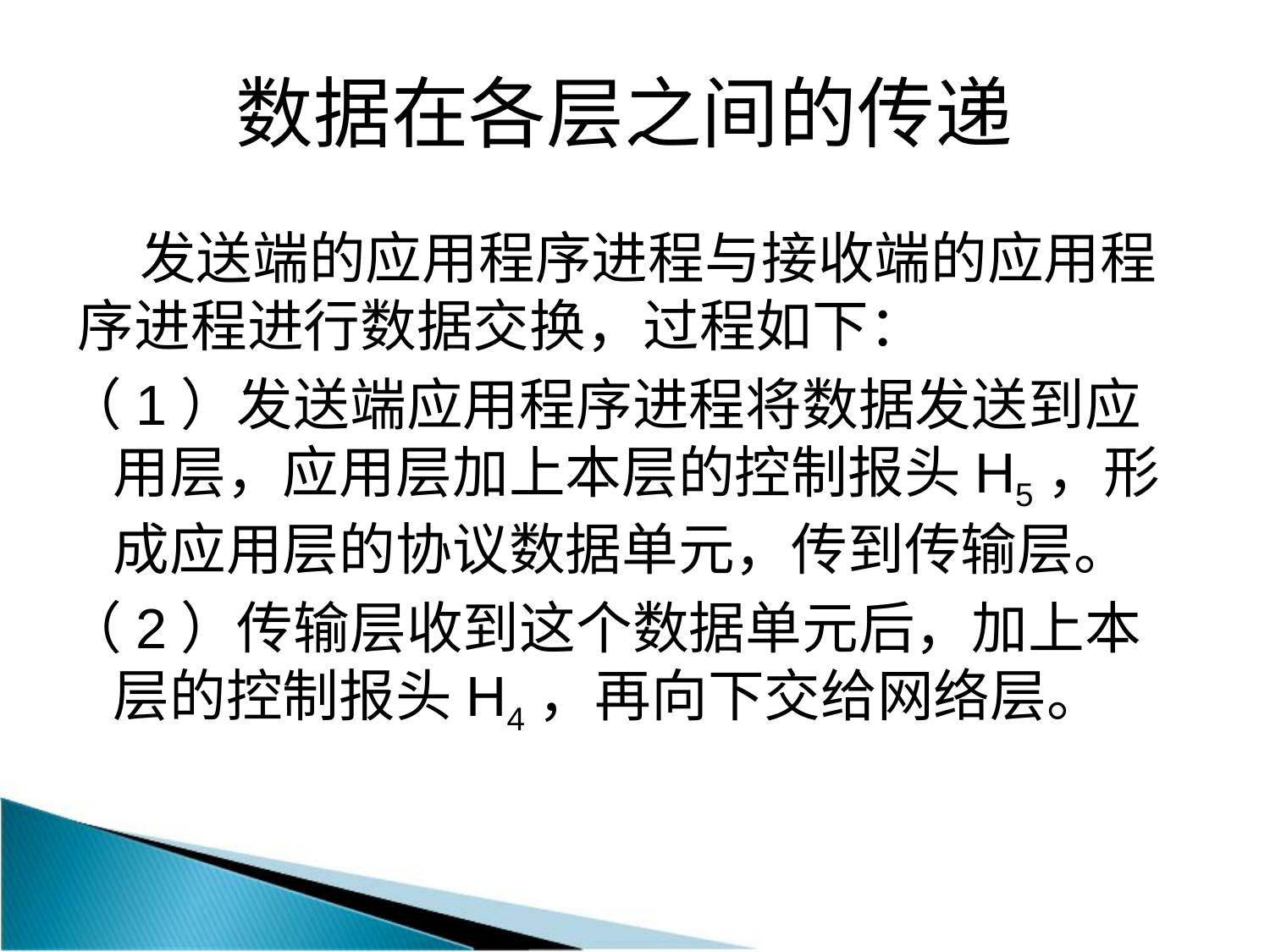

# 数据在各层之间的传递
发送端的应用程序进程与接收端的应用程序进程进行数据交换，过程如下：
（1）发送端应用程序进程将数据发送到应用层，应用层加上本层的控制报头H5，形成应用层的协议数据单元，传到传输层。
（2）传输层收到这个数据单元后，加上本层的控制报头H4，再向下交给网络层。